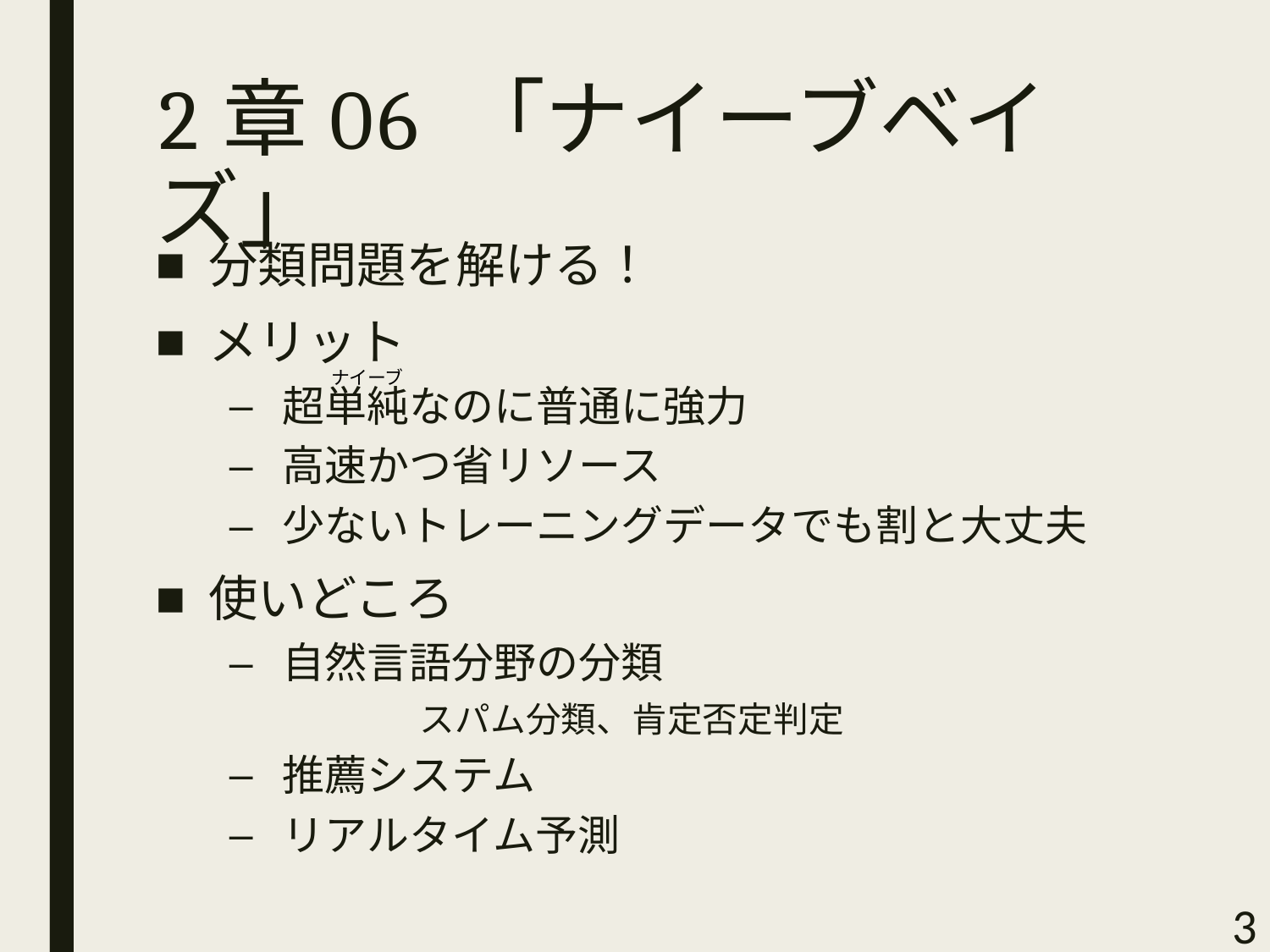

# 2章06 「ナイーブベイズ」
分類問題を解ける！
メリット
超単純なのに普通に強力
高速かつ省リソース
少ないトレーニングデータでも割と大丈夫
使いどころ
自然言語分野の分類
	スパム分類、肯定否定判定
推薦システム
リアルタイム予測

ナイーブ
3